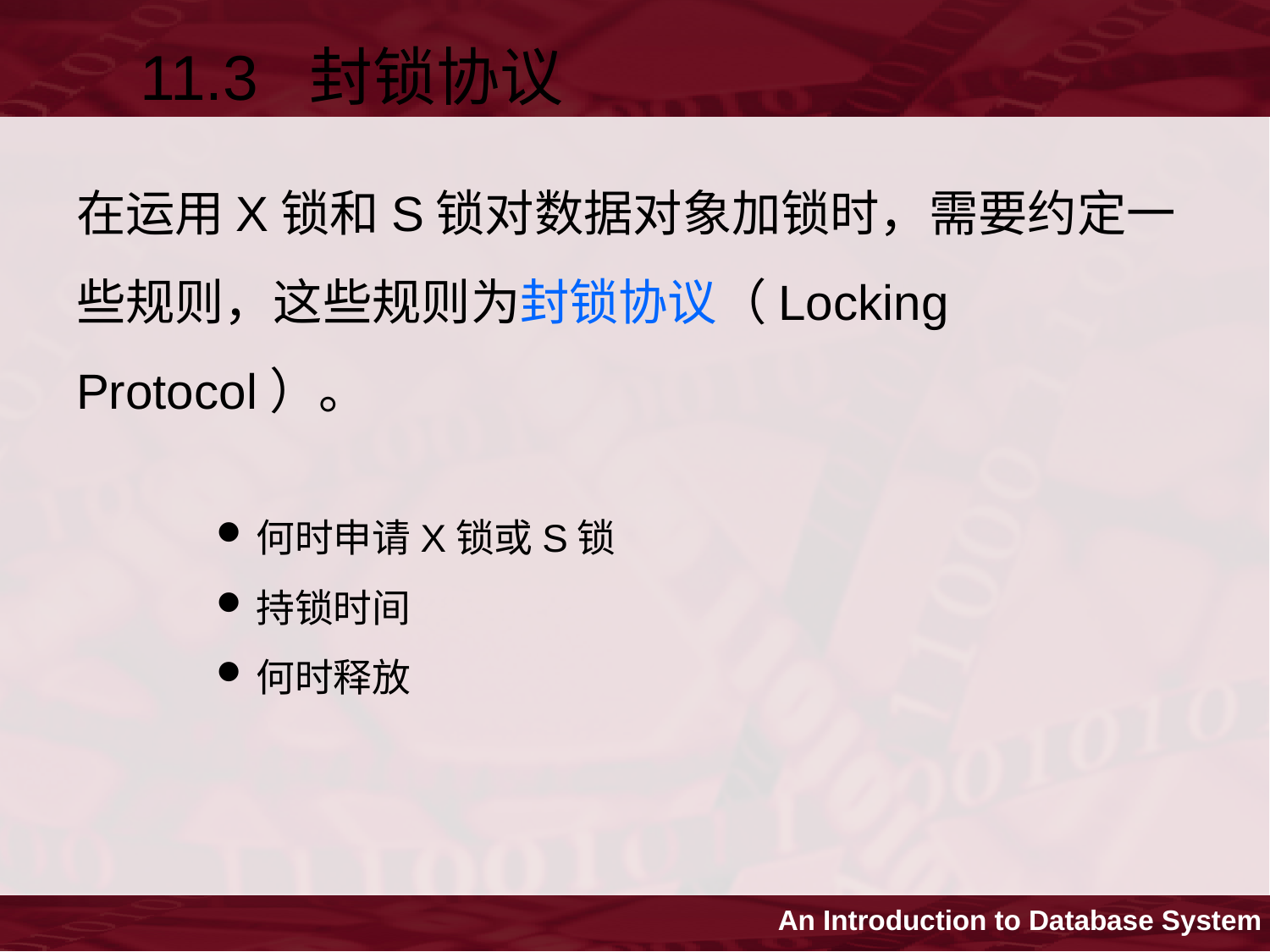

11.3  封锁协议
在运用X锁和S锁对数据对象加锁时，需要约定一些规则，这些规则为封锁协议（Locking Protocol）。

何时申请X锁或S锁
持锁时间
何时释放